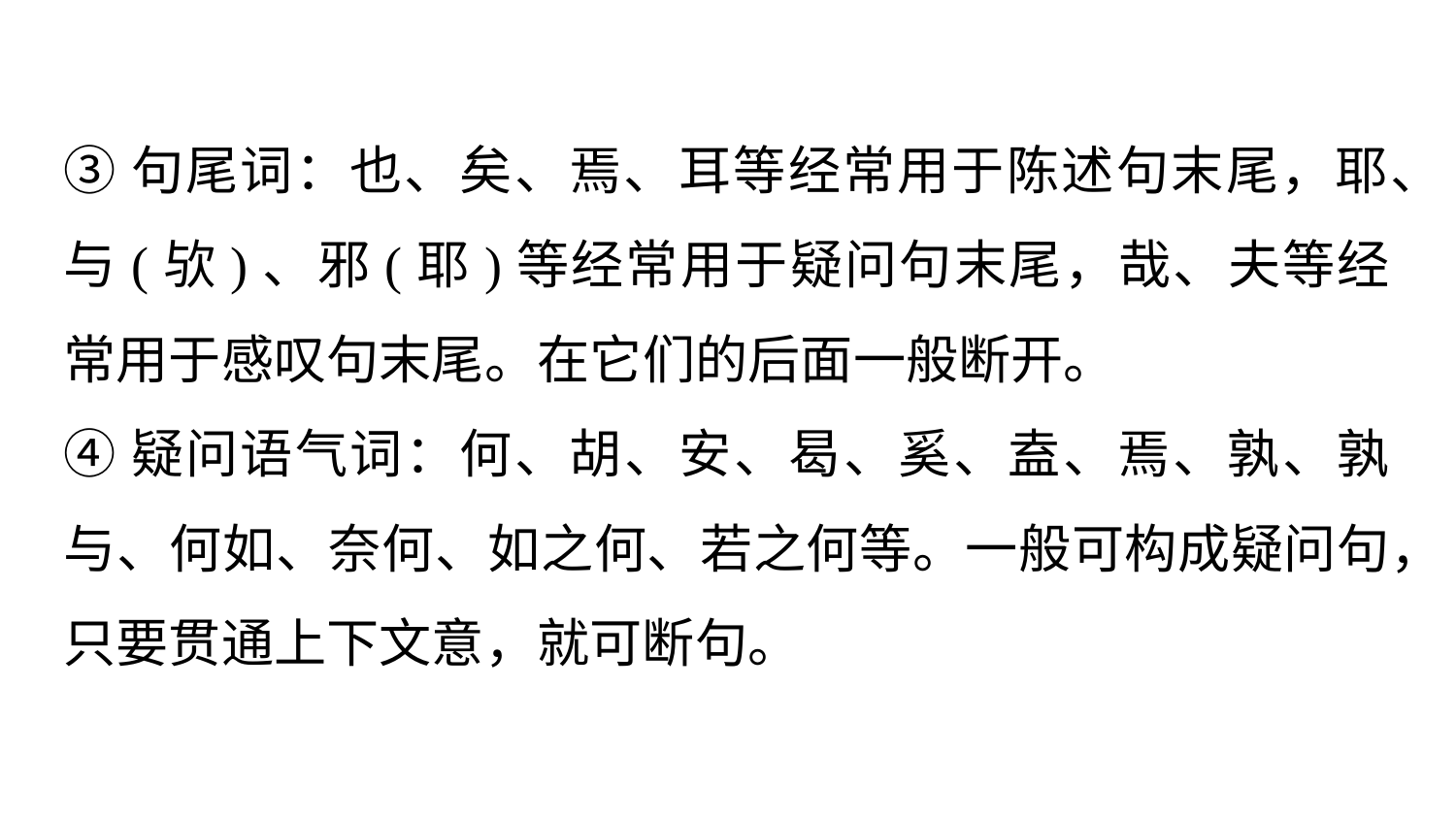

③句尾词：也、矣、焉、耳等经常用于陈述句末尾，耶、与(欤)、邪(耶)等经常用于疑问句末尾，哉、夫等经常用于感叹句末尾。在它们的后面一般断开。
④疑问语气词：何、胡、安、曷、奚、盍、焉、孰、孰与、何如、奈何、如之何、若之何等。一般可构成疑问句，只要贯通上下文意，就可断句。